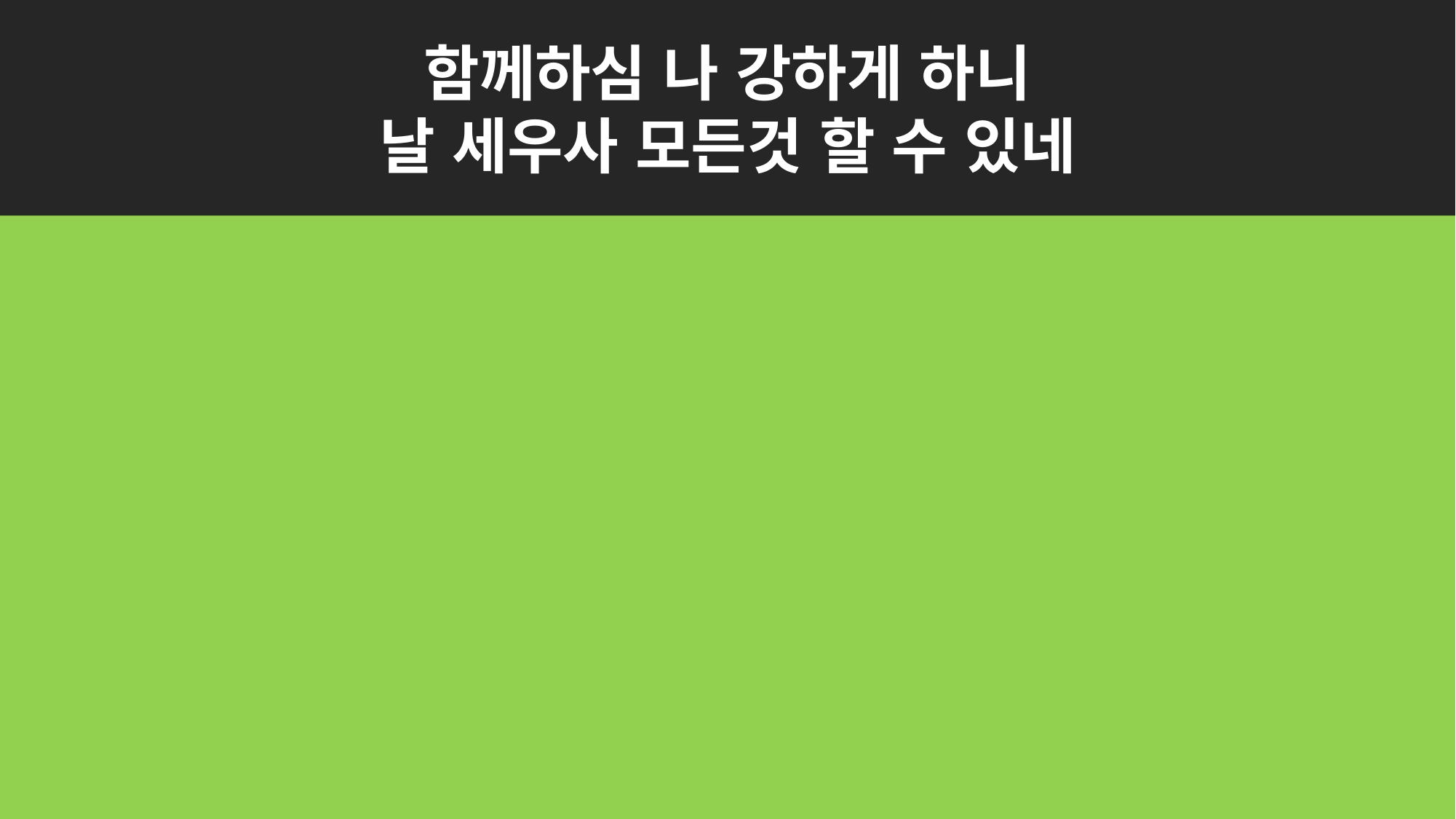

함께하심 나 강하게 하니
날 세우사 모든것 할 수 있네